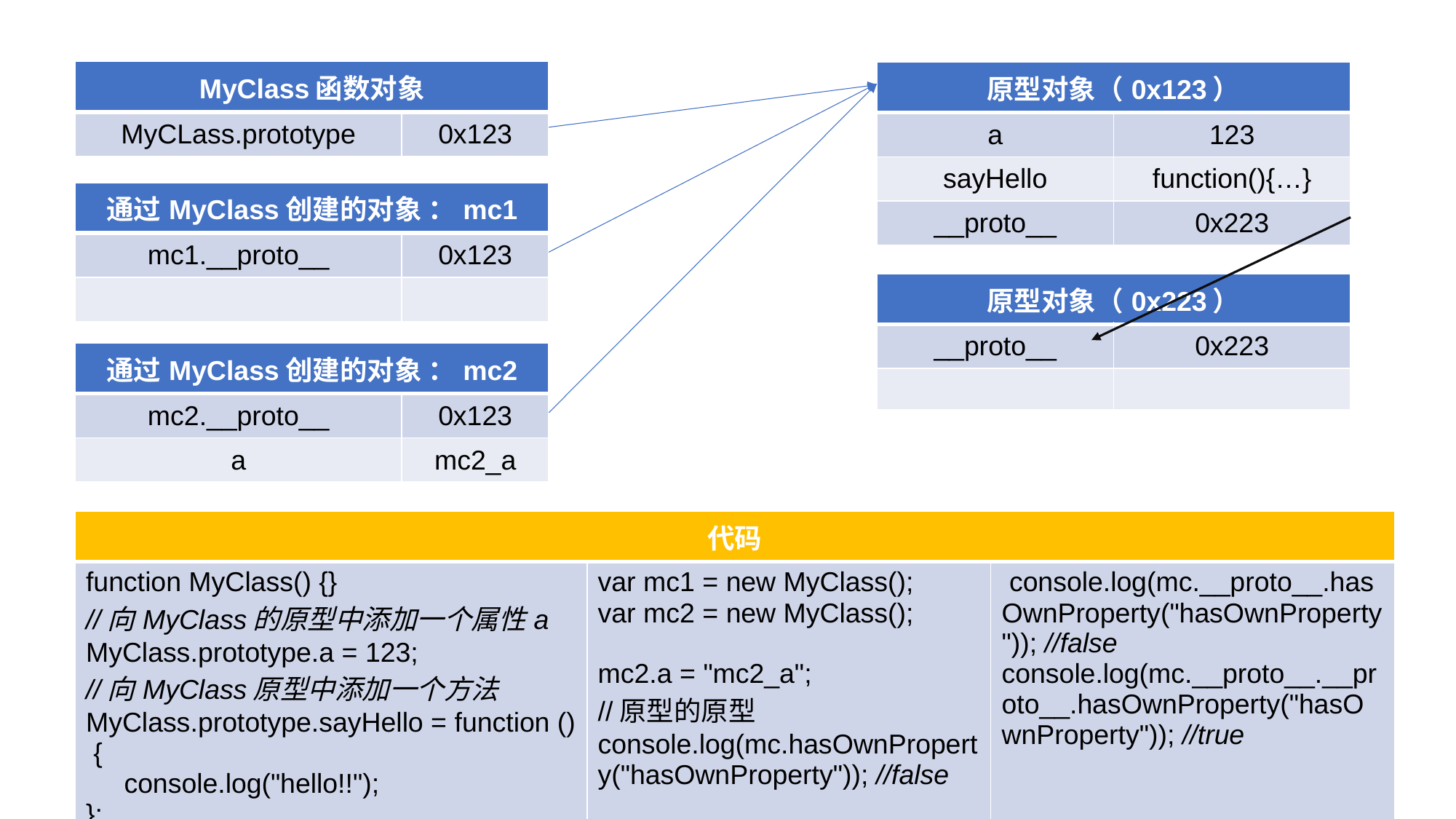

| MyClass函数对象 |  |
| --- | --- |
| MyCLass.prototype | 0x123 |
| 原型对象（0x123） |  |
| --- | --- |
| a | 123 |
| sayHello | function(){…} |
| \_\_proto\_\_ | 0x223 |
| 通过MyClass创建的对象 ：mc1 |  |
| --- | --- |
| mc1.\_\_proto\_\_ | 0x123 |
|  |  |
| 原型对象（0x223） |  |
| --- | --- |
| \_\_proto\_\_ | 0x223 |
|  |  |
| 通过MyClass创建的对象 ：mc2 |  |
| --- | --- |
| mc2.\_\_proto\_\_ | 0x123 |
| a | mc2\_a |
| 代码 |  |  |
| --- | --- | --- |
| function MyClass() {} //向MyClass的原型中添加一个属性a MyClass.prototype.a = 123; //向MyClass原型中添加一个方法 MyClass.prototype.sayHello = function () {      console.log("hello!!"); }; | var mc1 = new MyClass(); var mc2 = new MyClass();           mc2.a = "mc2\_a"; //原型的原型 console.log(mc.hasOwnProperty("hasOwnProperty")); //false | console.log(mc.\_\_proto\_\_.hasOwnProperty("hasOwnProperty")); //false console.log(mc.\_\_proto\_\_.\_\_proto\_\_.hasOwnProperty("hasOwnProperty")); //true |